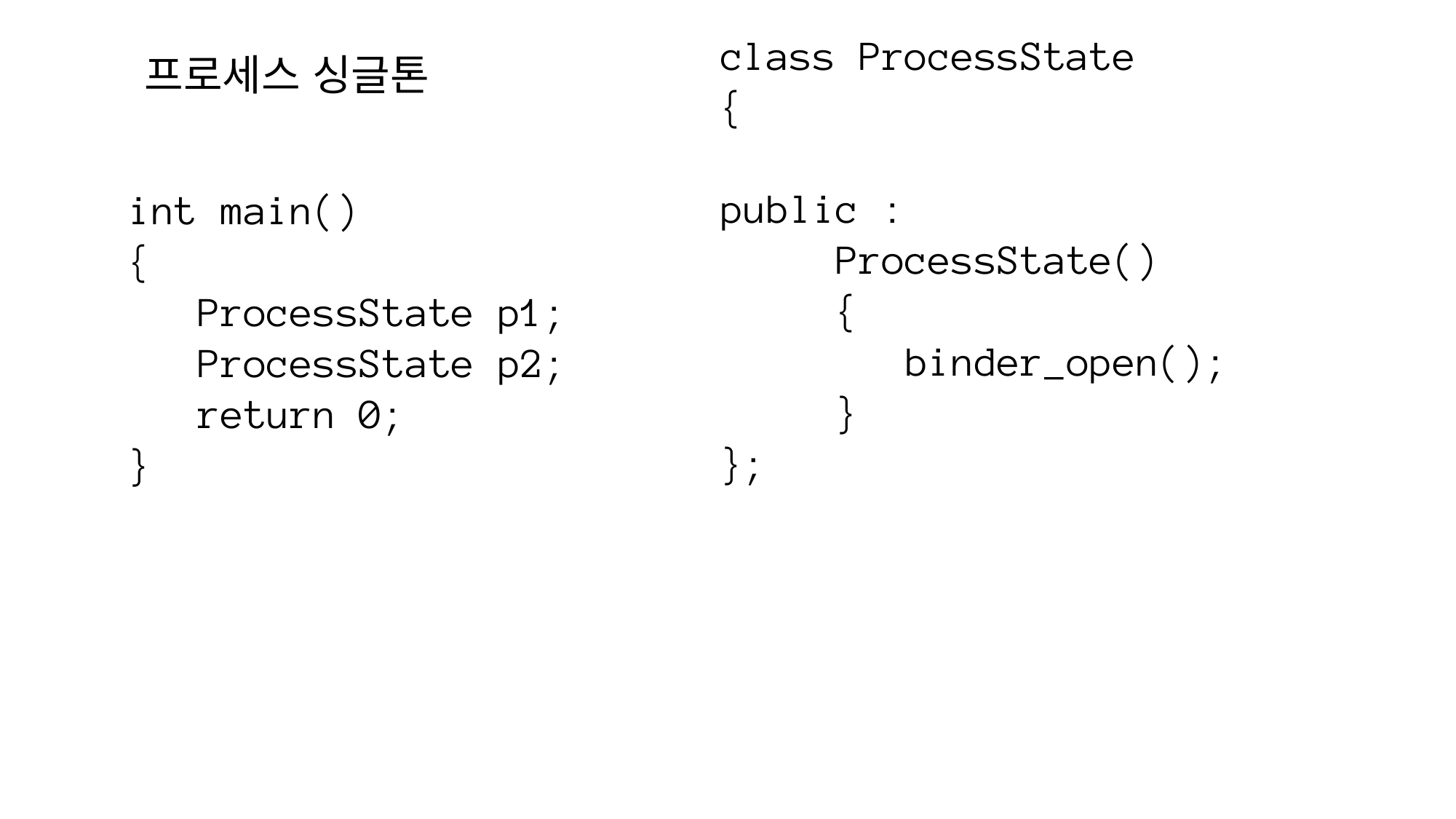

class ProcessState
{

public :
     ProcessState()
     {
        binder_open();
     }
};
프로세스 싱글톤
int main()
{
   ProcessState p1;
   ProcessState p2;
   return 0;
}